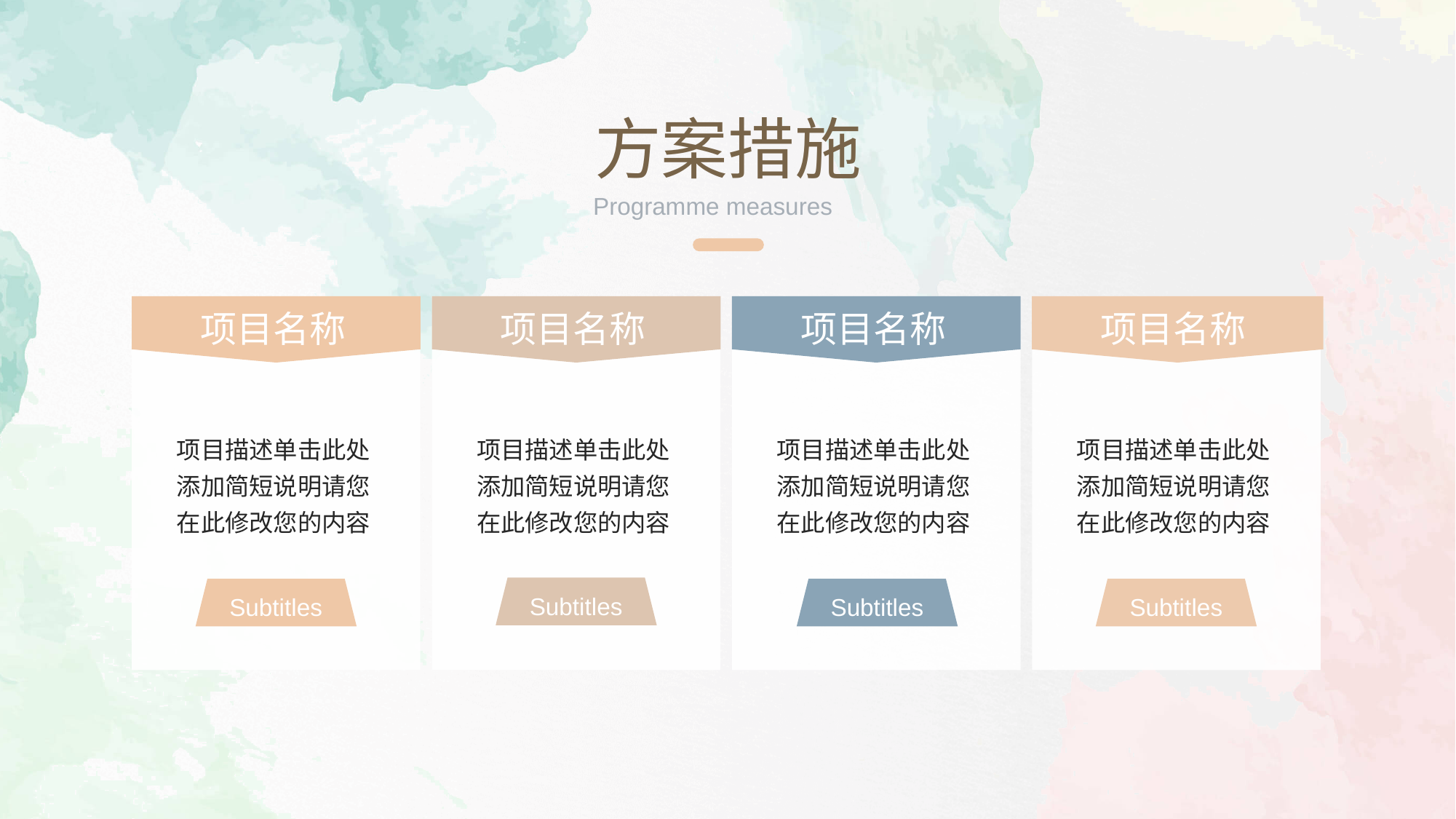

方案措施
Programme measures

项目名称
项目名称
项目名称
项目名称
项目描述单击此处添加简短说明请您在此修改您的内容
项目描述单击此处添加简短说明请您在此修改您的内容
项目描述单击此处添加简短说明请您在此修改您的内容
项目描述单击此处添加简短说明请您在此修改您的内容
Subtitles
Subtitles
Subtitles
Subtitles